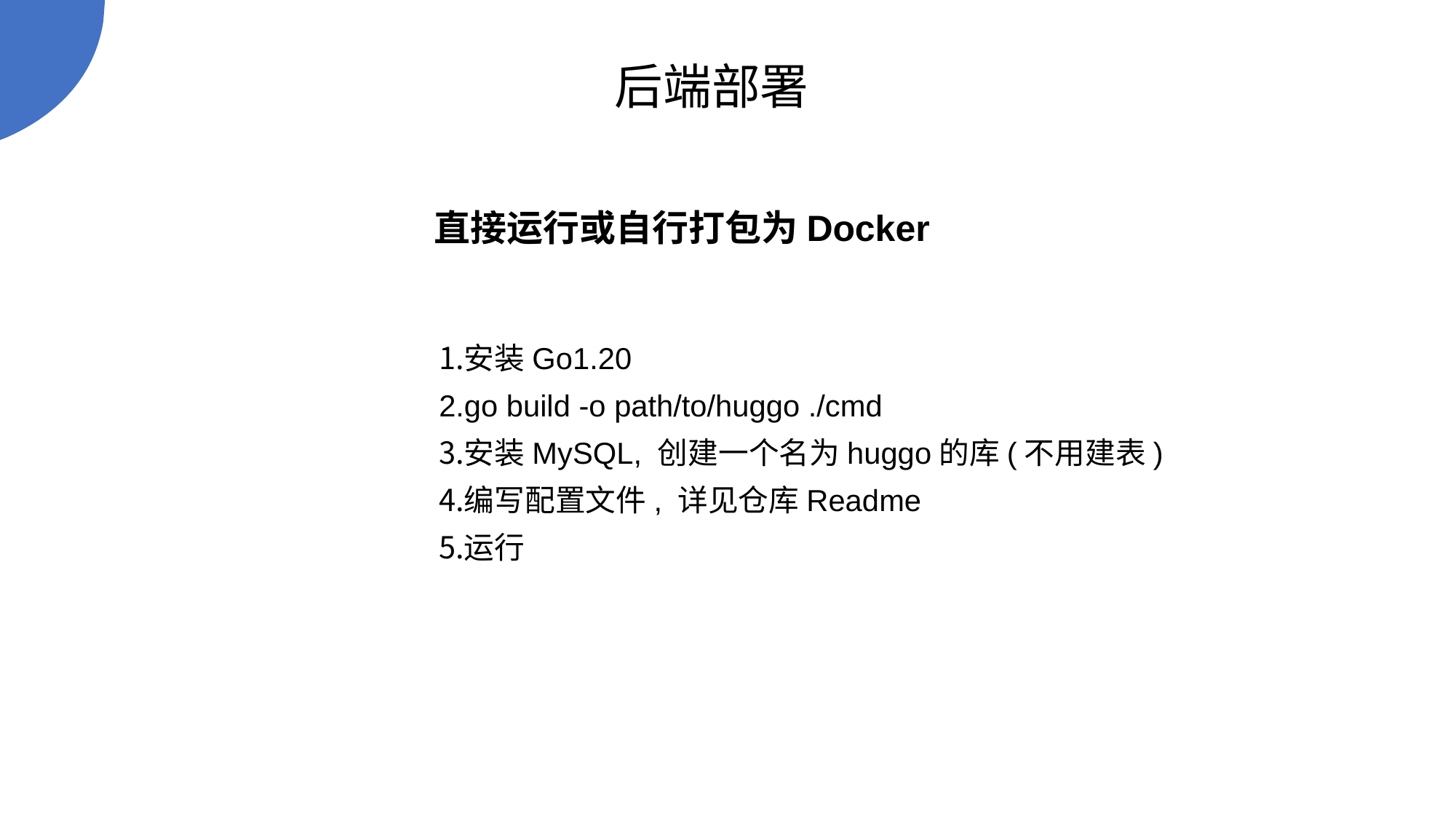

后端部署
直接运行或自行打包为Docker
安装Go1.20
go build -o path/to/huggo ./cmd
安装MySQL, 创建一个名为huggo的库(不用建表)
编写配置文件, 详见仓库Readme
运行